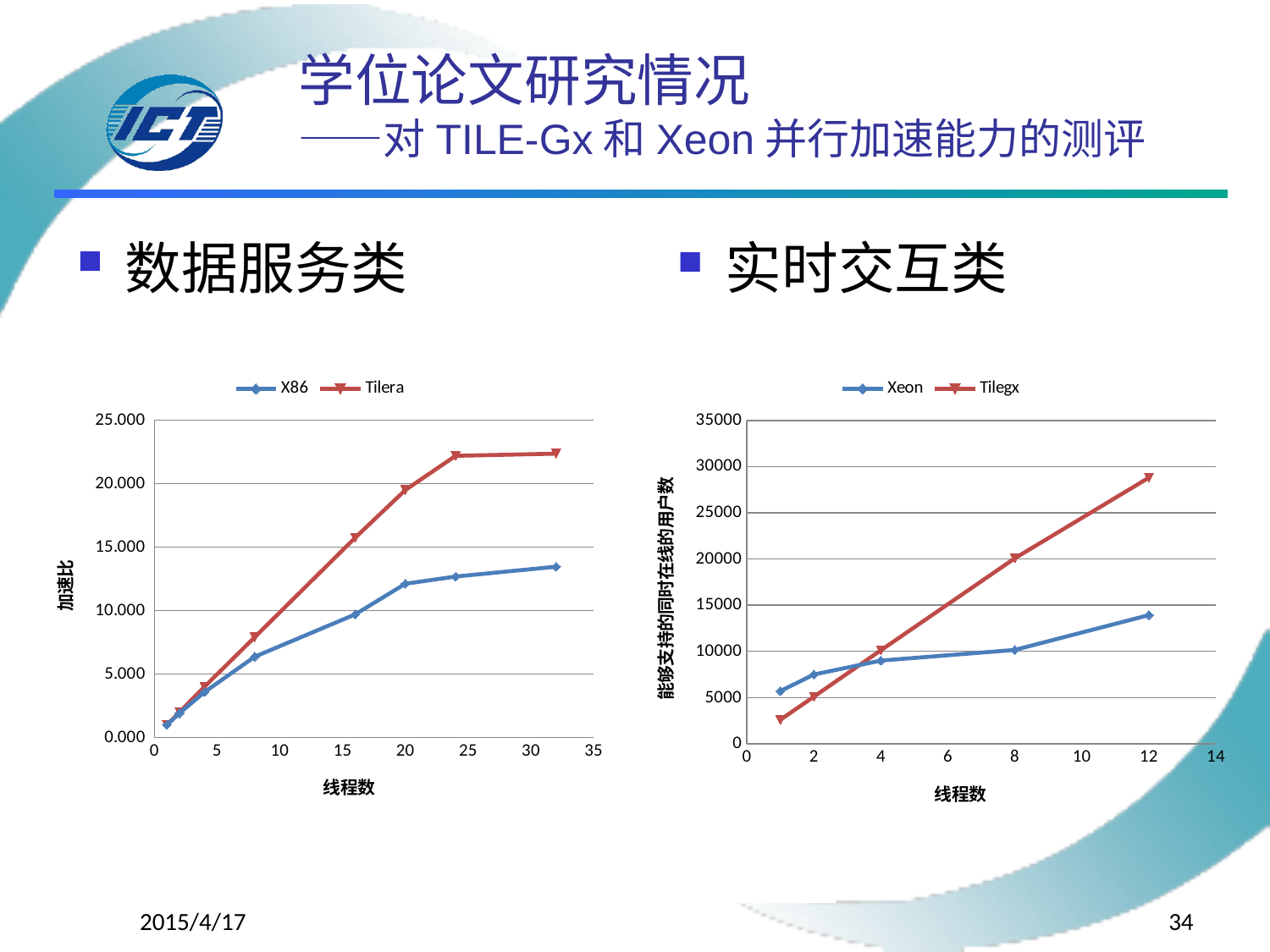

# 学位论文研究情况 ——对TILE-Gx和Xeon并行加速能力的测评
数据服务类
实时交互类

### Chart

| Category |  |  |
|---|---|---|

### Chart

| Category |  |  |
|---|---|---|
2015/4/17
34